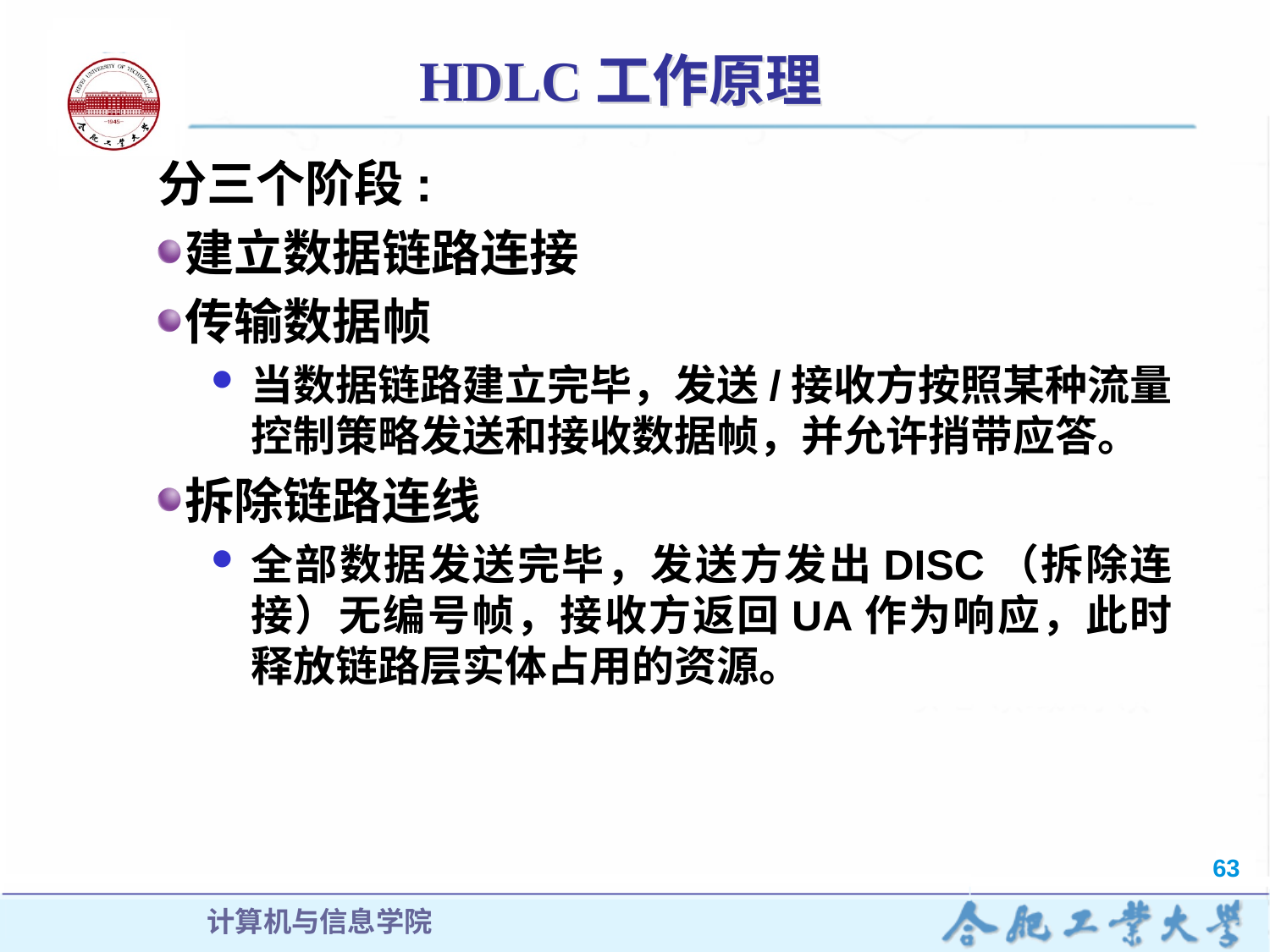

# HDLC工作原理
分三个阶段:
建立数据链路连接
传输数据帧
当数据链路建立完毕，发送/接收方按照某种流量控制策略发送和接收数据帧，并允许捎带应答。
拆除链路连线
全部数据发送完毕，发送方发出DISC（拆除连接）无编号帧，接收方返回UA作为响应，此时释放链路层实体占用的资源。